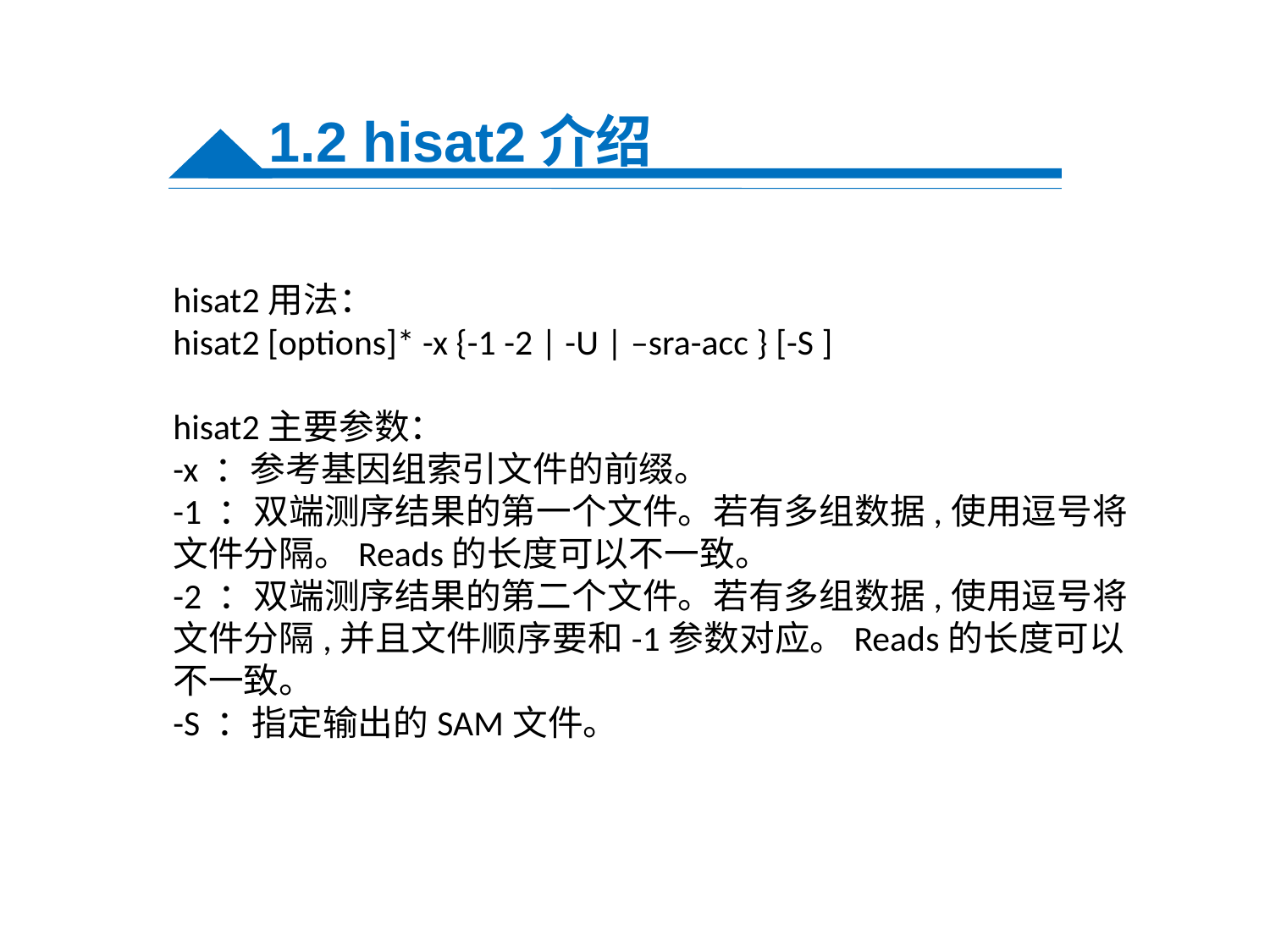

1.2 hisat2介绍

hisat2用法：
hisat2 [options]* -x {-1 -2 | -U | –sra-acc } [-S ]

hisat2主要参数：
-x ：参考基因组索引文件的前缀。
-1 ：双端测序结果的第一个文件。若有多组数据,使用逗号将文件分隔。Reads的长度可以不一致。
-2 ：双端测序结果的第二个文件。若有多组数据,使用逗号将文件分隔,并且文件顺序要和-1参数对应。Reads的长度可以不一致。
-S ：指定输出的SAM文件。